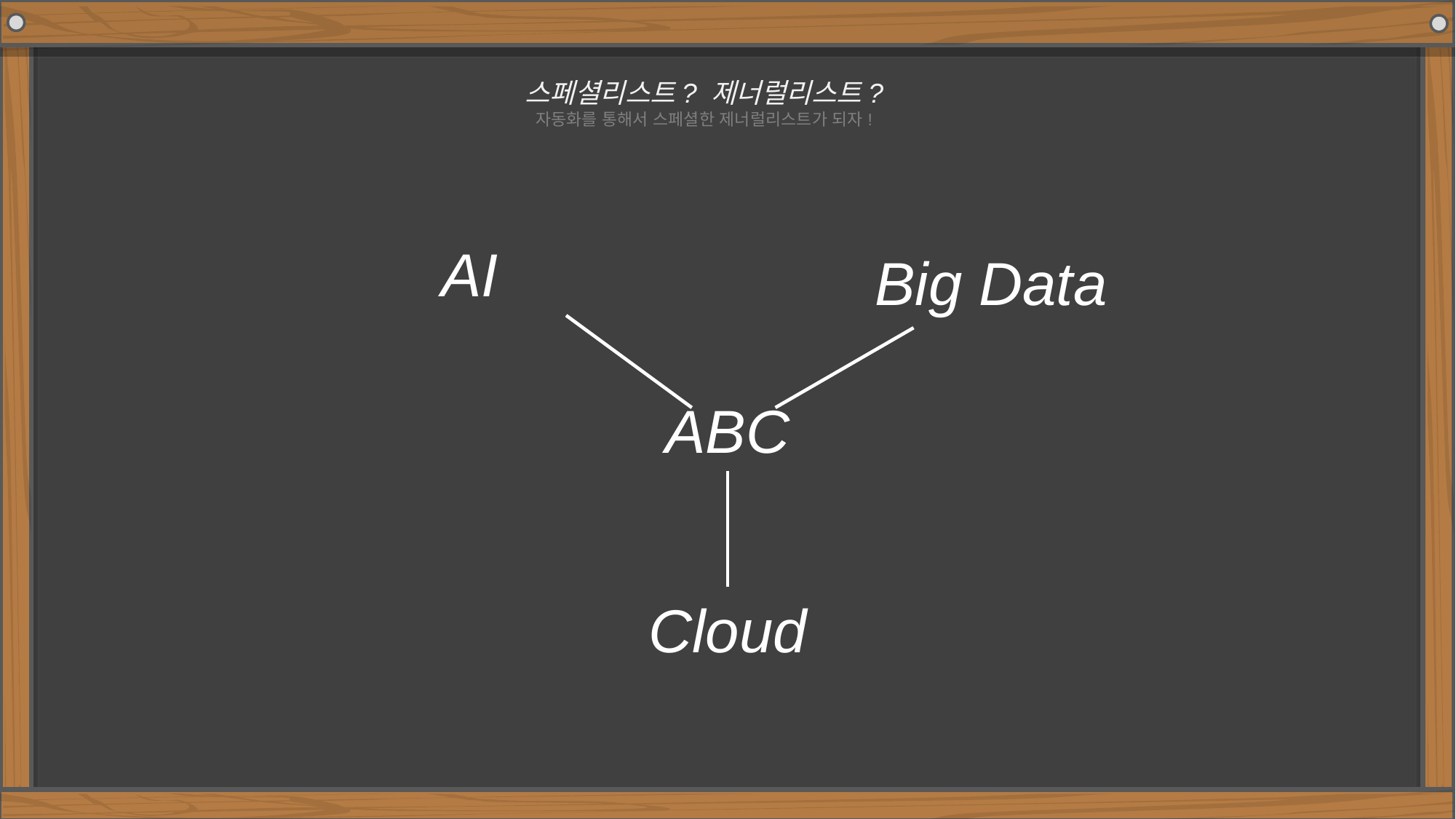

스페셜리스트? 제너럴리스트?
자동화를 통해서 스페셜한 제너럴리스트가 되자!
AI
Big Data
ABC
Cloud